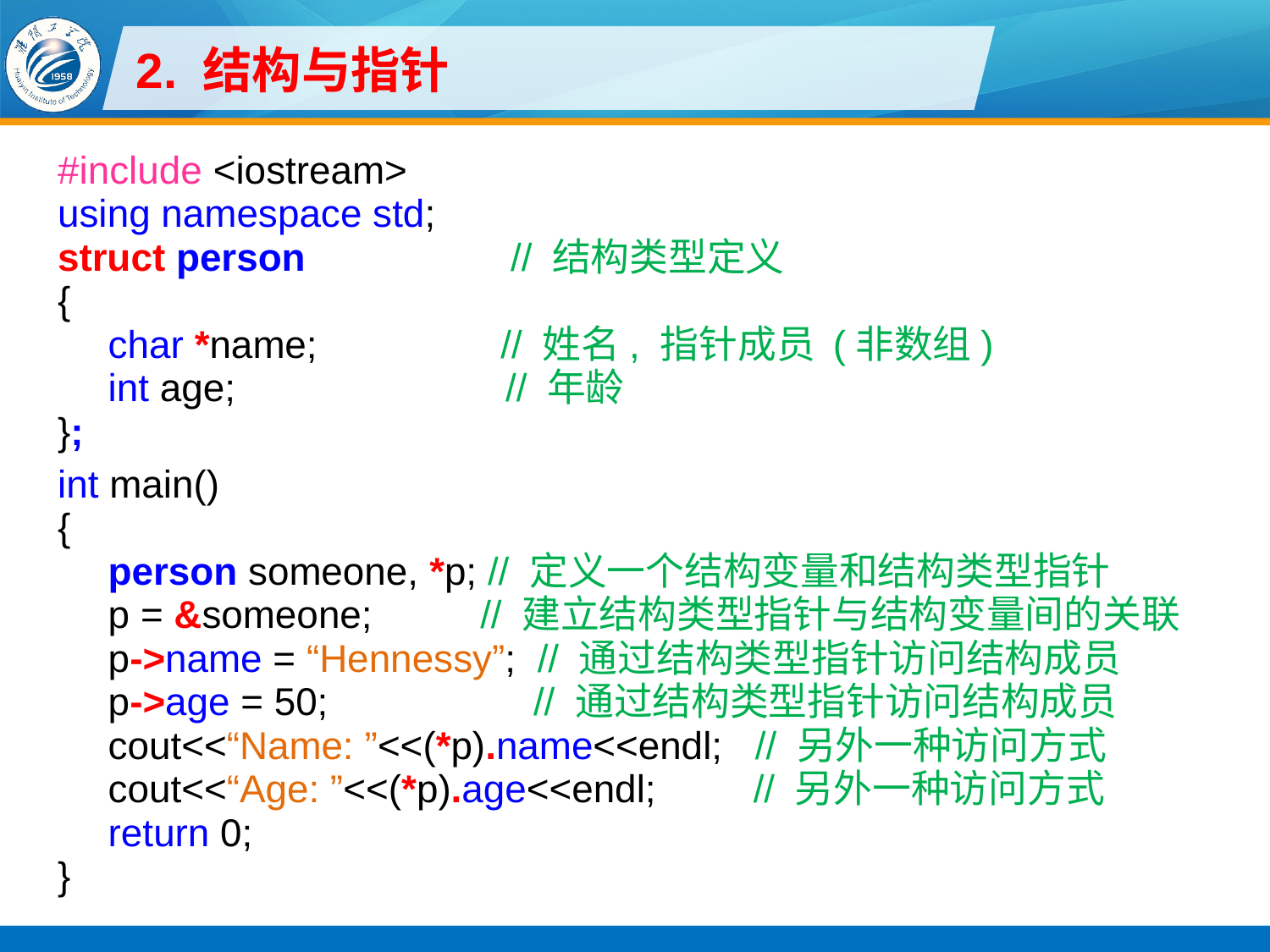

# 2. 结构与指针
#include <iostream>
using namespace std;
struct person                   // 结构类型定义
{
char *name;                 // 姓名, 指针成员 (非数组)
int age;                         // 年龄
};
int main()
{
person someone, *p; // 定义一个结构变量和结构类型指针
p = &someone;          // 建立结构类型指针与结构变量间的关联
p->name = “Hennessy”;  // 通过结构类型指针访问结构成员
p->age = 50;                   // 通过结构类型指针访问结构成员
cout<<“Name: ”<<(*p).name<<endl;   // 另外一种访问方式
cout<<“Age: ”<<(*p).age<<endl;         // 另外一种访问方式
return 0;
}